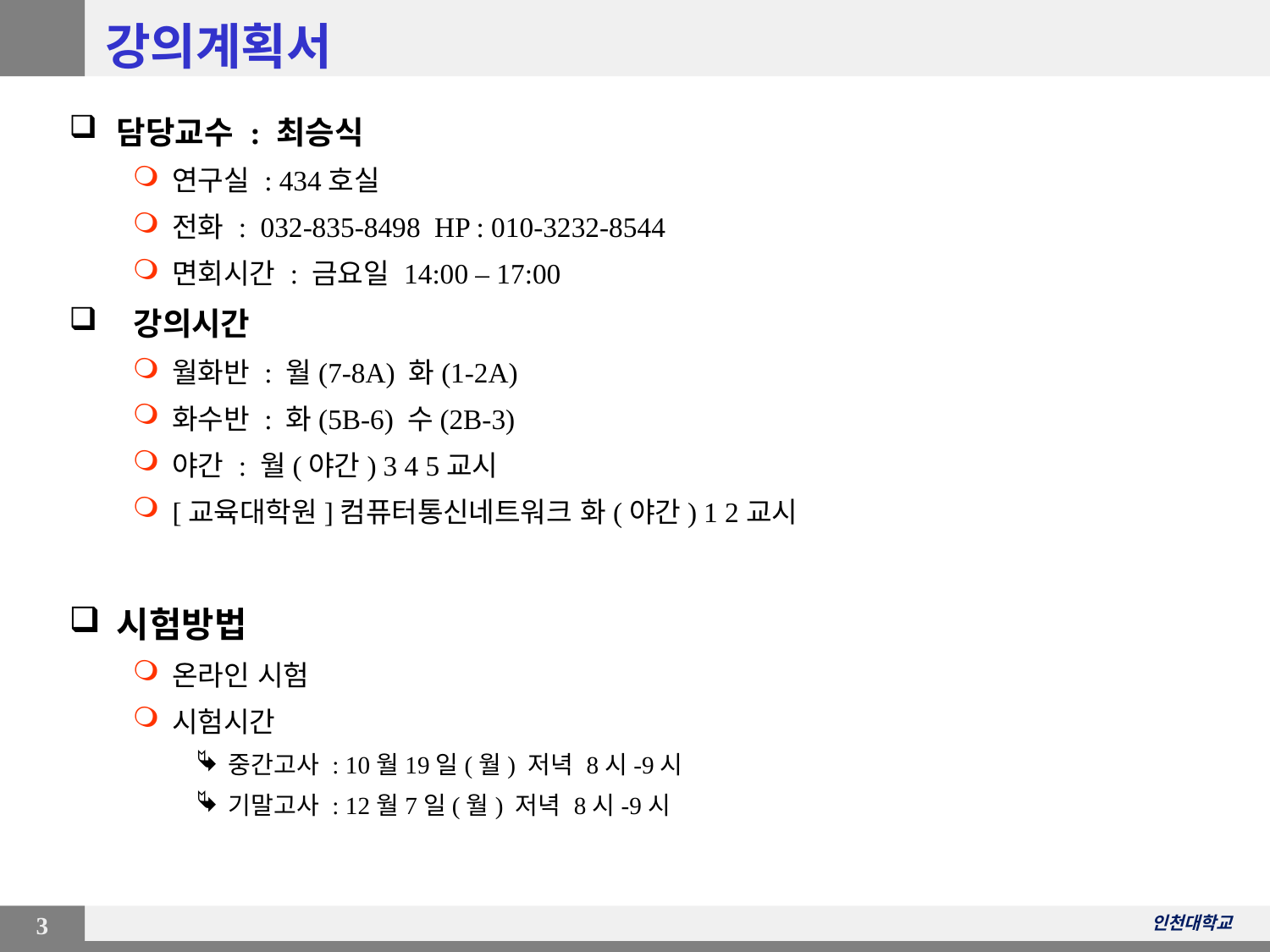

# 강의계획서
담당교수 : 최승식
연구실 : 434호실
전화 :  032-835-8498  HP : 010-3232-8544
면회시간 : 금요일 14:00 – 17:00
 강의시간
월화반 : 월(7-8A) 화(1-2A)
화수반 : 화(5B-6) 수(2B-3)
야간 : 월(야간) 3 4 5교시
[교육대학원]컴퓨터통신네트워크 화(야간) 1 2교시

시험방법
온라인 시험
시험시간
중간고사 : 10월19일(월) 저녁 8시-9시
기말고사 : 12월7일(월) 저녁 8시-9시